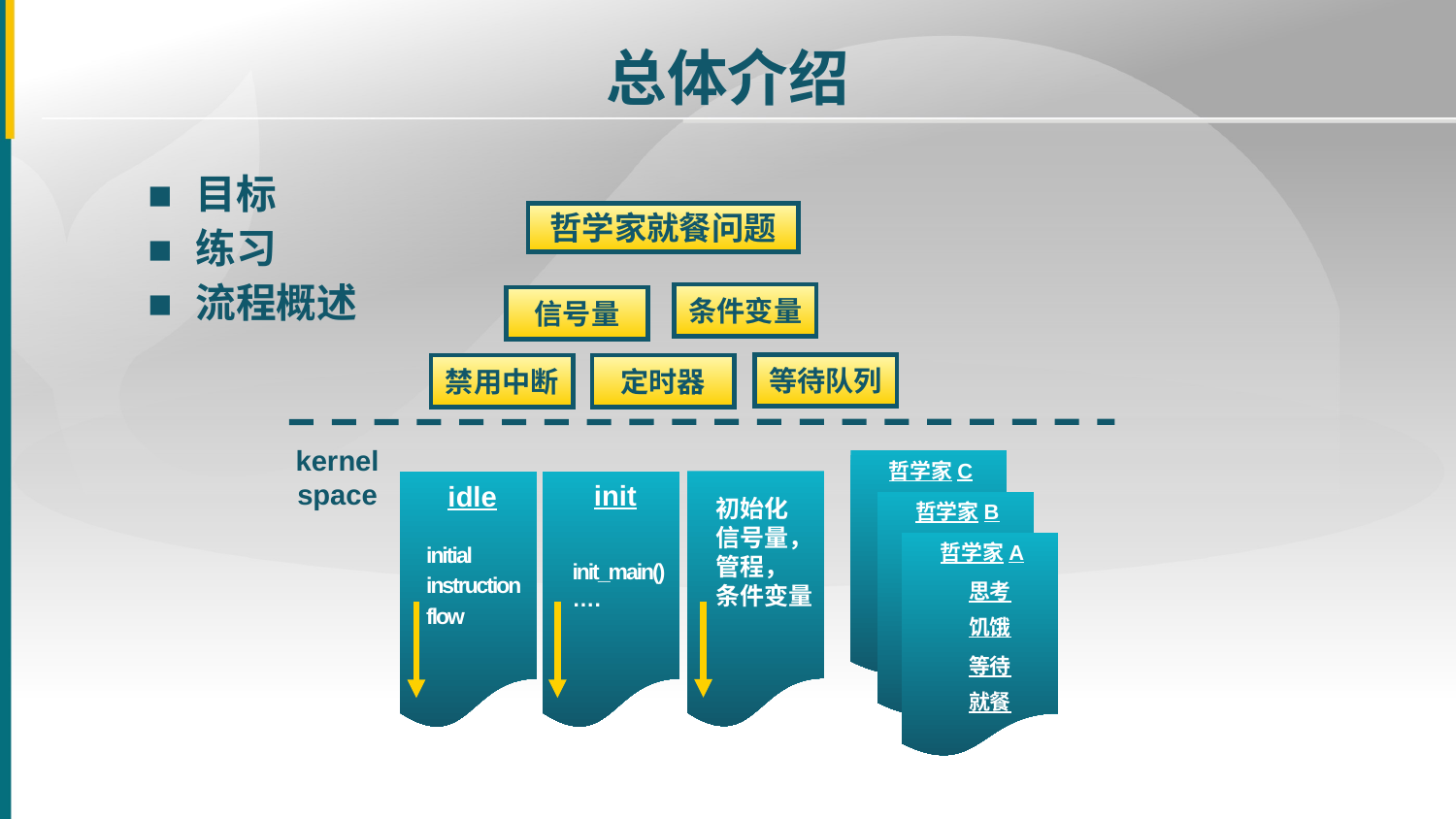

总体介绍
■
目标
哲学家就餐问题
■
练习
■
流程概述
条件变量
信号量
等待队列
定时器
禁用中断

kernel
space
哲学家C

思考
饥饿
等待
就餐
init

init_main()
….

初始化
信号量，
管程，
条件变量

idle
initial
instruction
flow
哲学家B

思考
饥饿
等待
就餐
哲学家A

思考
饥饿
等待
就餐